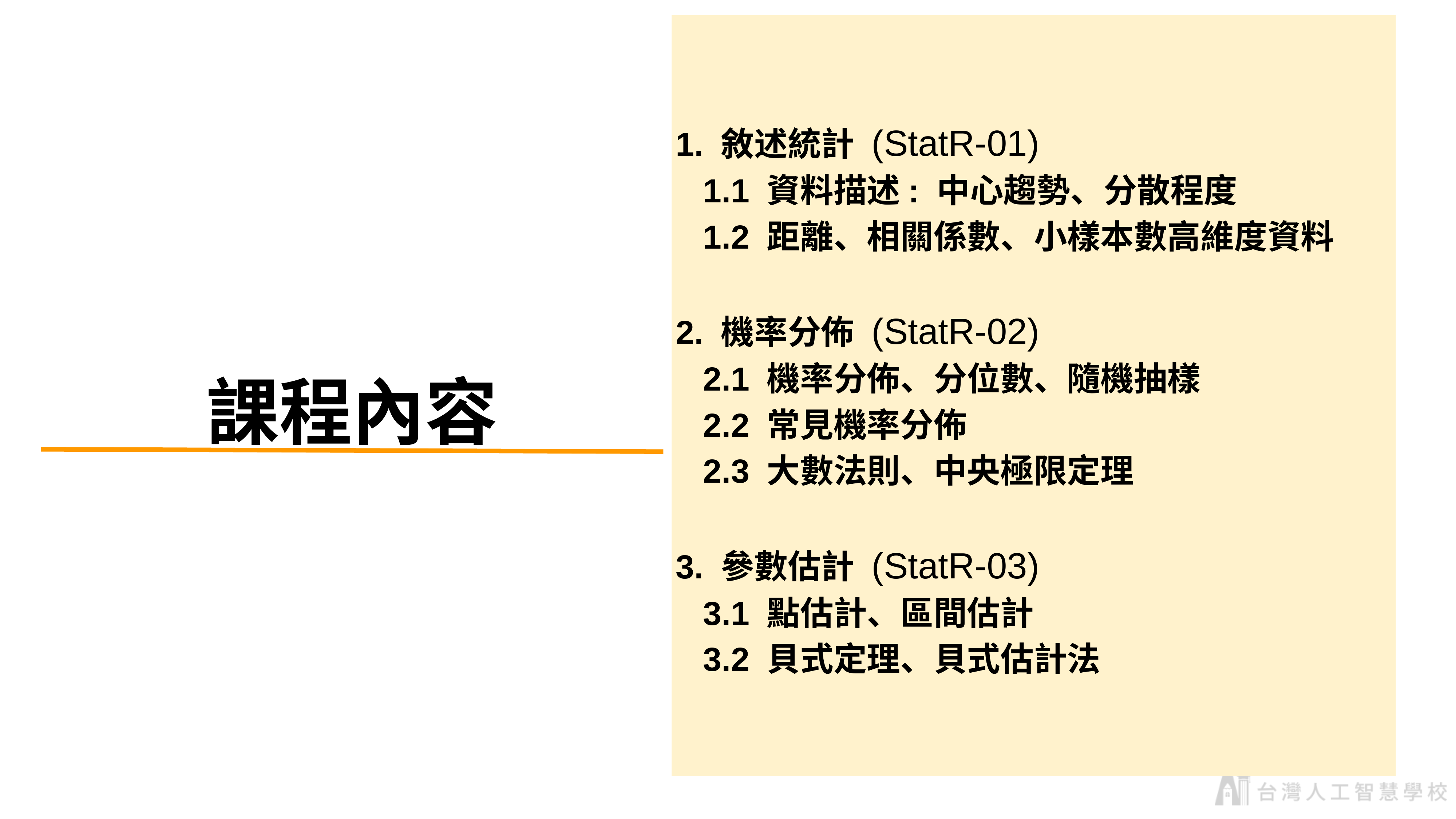

1. 敘述統計 (StatR-01)
1.1 資料描述: 中心趨勢、分散程度
1.2 距離、相關係數、小樣本數高維度資料

2. 機率分佈 (StatR-02)
2.1 機率分佈、分位數、隨機抽樣
2.2 常見機率分佈
2.3 大數法則、中央極限定理

3. 參數估計 (StatR-03)
3.1 點估計、區間估計
3.2 貝式定理、貝式估計法

課程內容